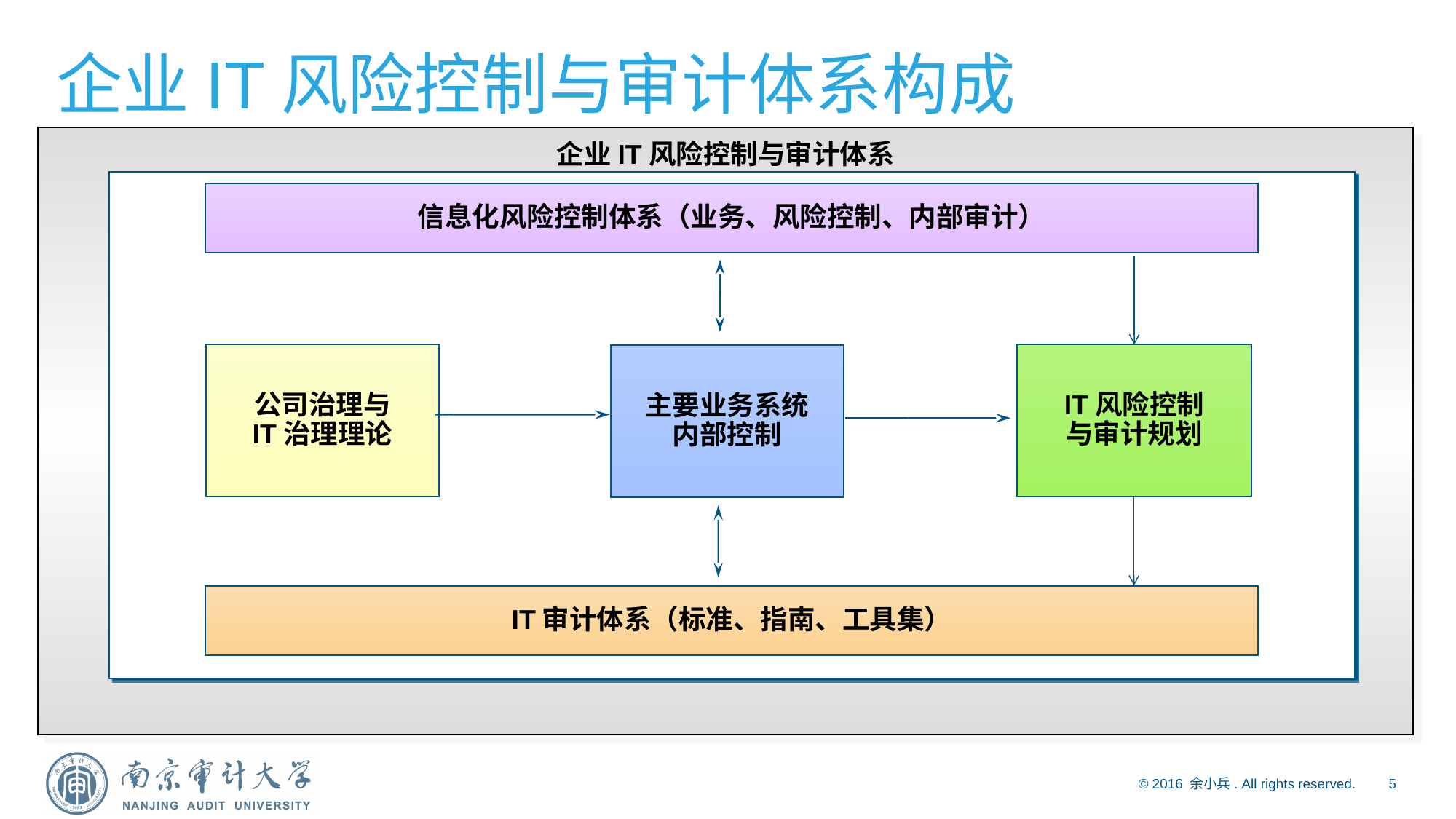

# 企业IT风险控制与审计体系构成

企业IT风险控制与审计体系

信息化风险控制体系（业务、风险控制、内部审计）

公司治理与
IT治理理论
IT风险控制
与审计规划
主要业务系统
内部控制

IT审计体系（标准、指南、工具集）